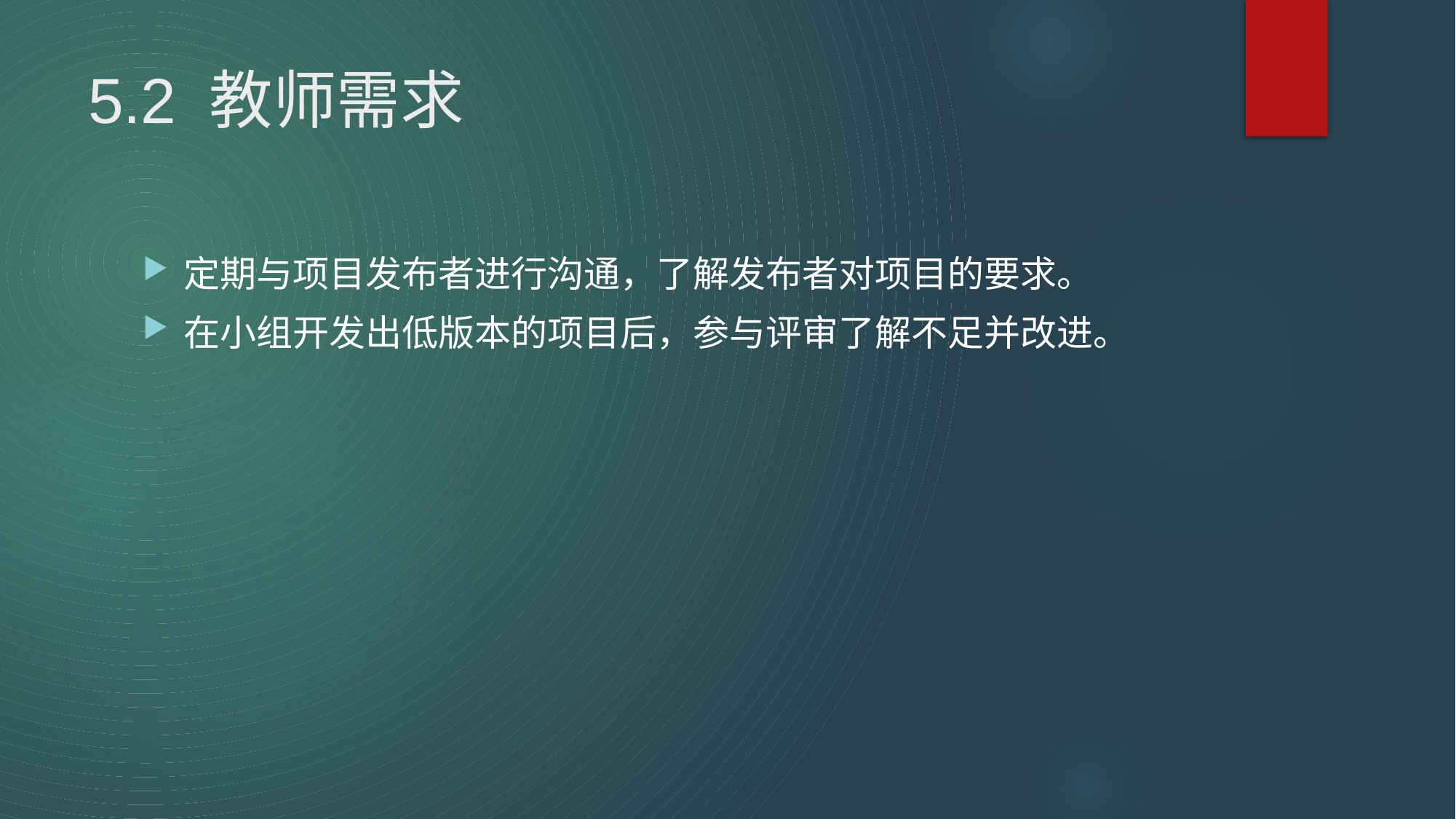

# 5.2 教师需求
定期与项目发布者进行沟通，了解发布者对项目的要求。
在小组开发出低版本的项目后，参与评审了解不足并改进。